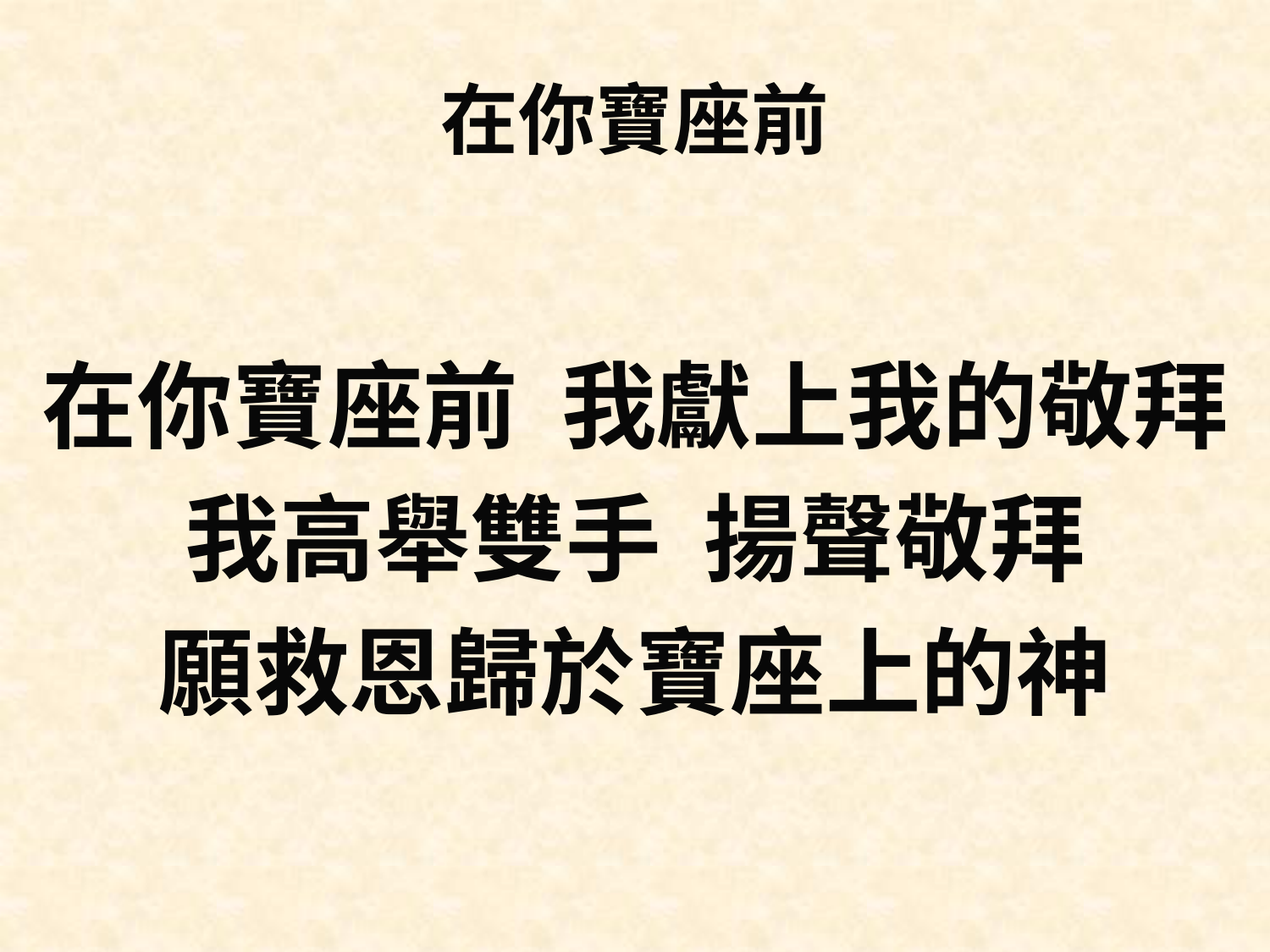

# 在你寶座前
在你寶座前  我獻上我的敬拜
我高舉雙手  揚聲敬拜
願救恩歸於寶座上的神